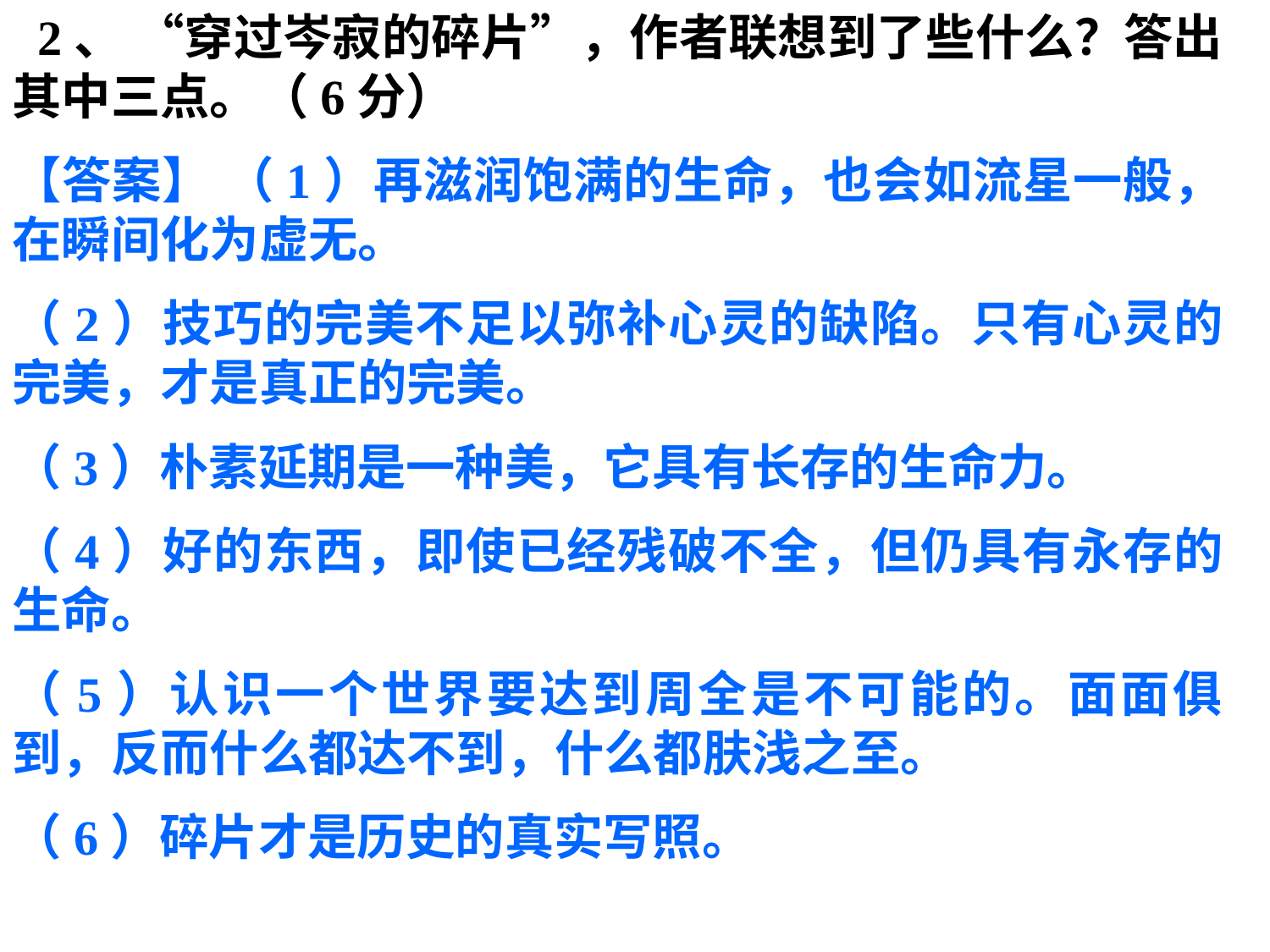

2、 “穿过岑寂的碎片”，作者联想到了些什么？答出其中三点。（6分）
【答案】 （1）再滋润饱满的生命，也会如流星一般，在瞬间化为虚无。
（2）技巧的完美不足以弥补心灵的缺陷。只有心灵的完美，才是真正的完美。
（3）朴素延期是一种美，它具有长存的生命力。
（4）好的东西，即使已经残破不全，但仍具有永存的生命。
（5）认识一个世界要达到周全是不可能的。面面俱到，反而什么都达不到，什么都肤浅之至。
（6）碎片才是历史的真实写照。